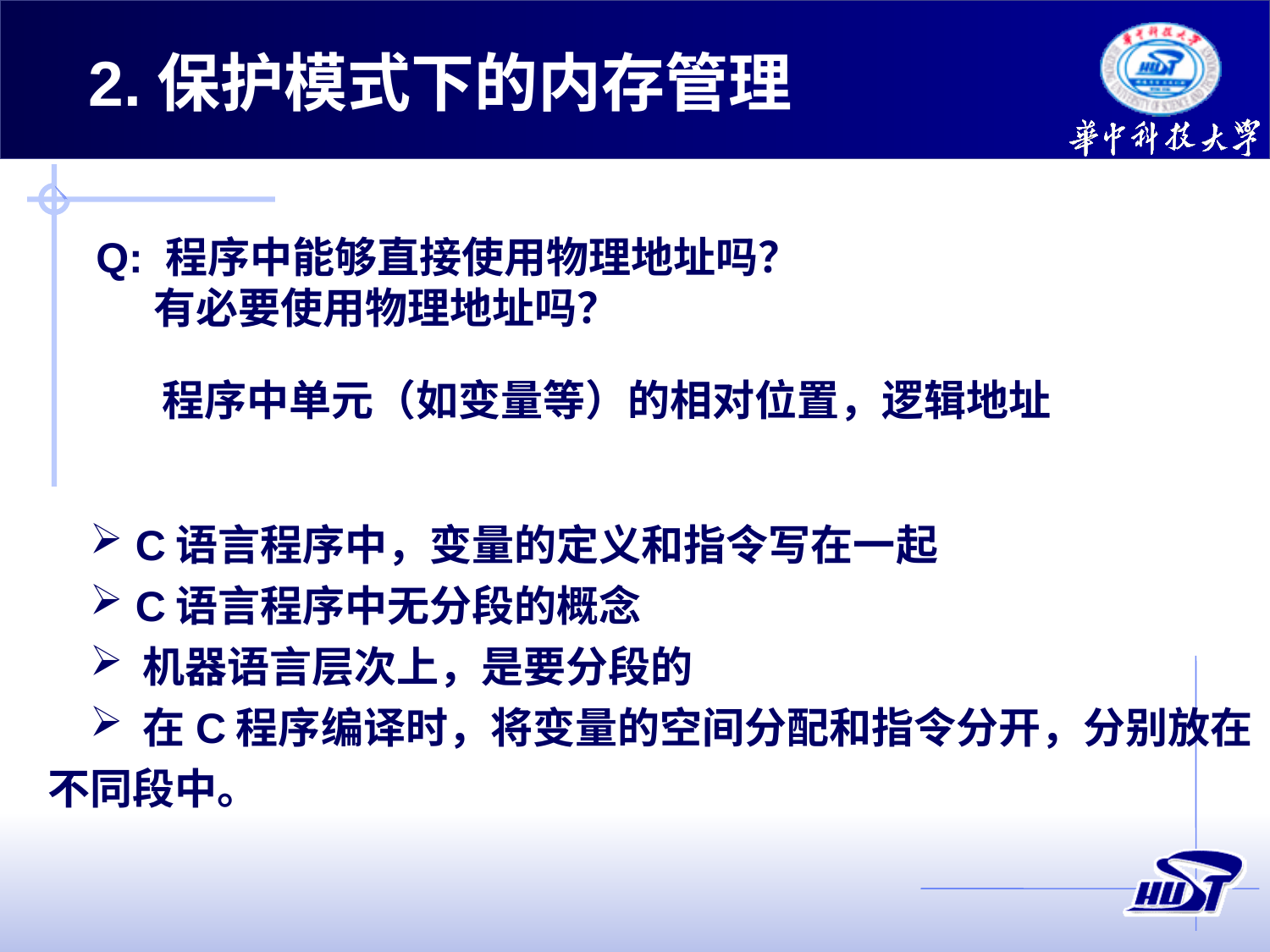

2.保护模式下的内存管理
Q: 程序中能够直接使用物理地址吗？
     有必要使用物理地址吗？
程序中单元（如变量等）的相对位置，逻辑地址
 C语言程序中，变量的定义和指令写在一起
 C语言程序中无分段的概念
 机器语言层次上，是要分段的
 在C程序编译时，将变量的空间分配和指令分开，分别放在不同段中。